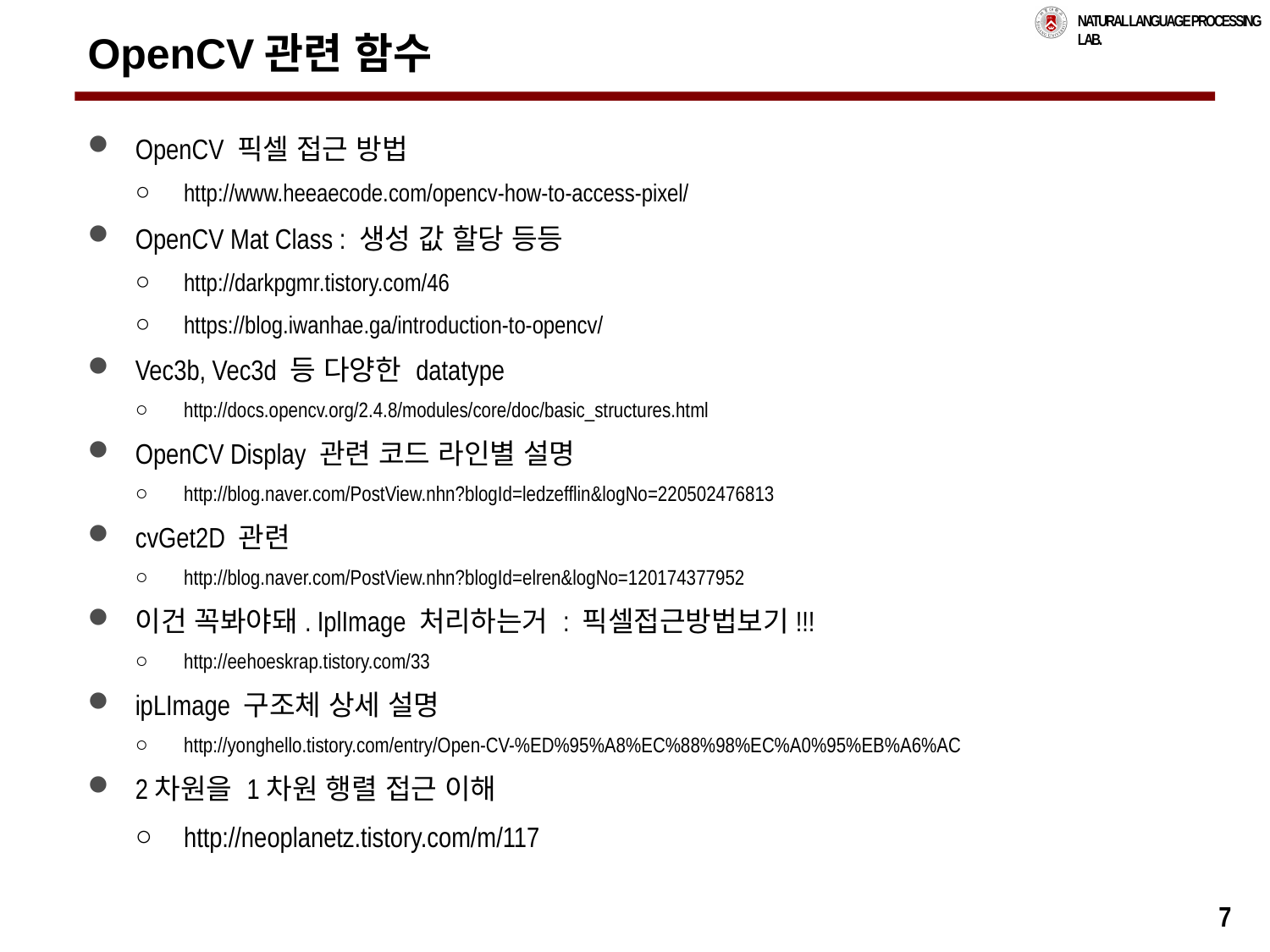

# OpenCV관련 함수
OpenCV 픽셀 접근 방법
http://www.heeaecode.com/opencv-how-to-access-pixel/
OpenCV Mat Class : 생성 값 할당 등등
http://darkpgmr.tistory.com/46
https://blog.iwanhae.ga/introduction-to-opencv/
Vec3b, Vec3d 등 다양한 datatype
http://docs.opencv.org/2.4.8/modules/core/doc/basic_structures.html
OpenCV Display 관련 코드 라인별 설명
http://blog.naver.com/PostView.nhn?blogId=ledzefflin&logNo=220502476813
cvGet2D 관련
http://blog.naver.com/PostView.nhn?blogId=elren&logNo=120174377952
이건 꼭봐야돼. IplImage 처리하는거 : 픽셀접근방법보기!!!
http://eehoeskrap.tistory.com/33
ipLImage 구조체 상세 설명
http://yonghello.tistory.com/entry/Open-CV-%ED%95%A8%EC%88%98%EC%A0%95%EB%A6%AC
2차원을 1차원 행렬 접근 이해
http://neoplanetz.tistory.com/m/117
7